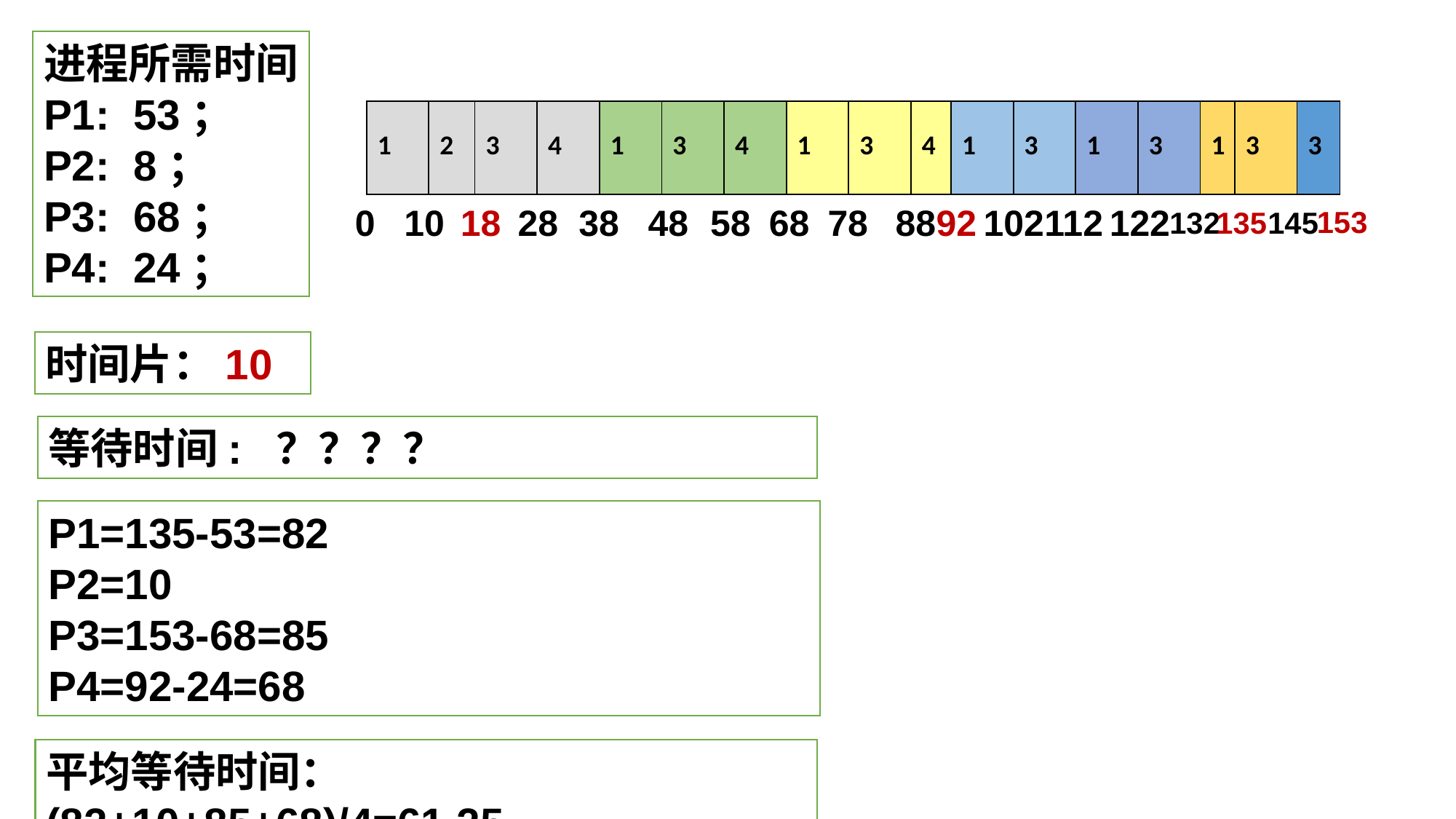

进程所需时间
P1:  53；
P2:  8；
P3:  68；
P4:  24；
| 1 | 2 | 3 | 4 | 1 | 3 | 4 | 1 | 3 | 4 | 1 | 3 | 1 | 3 | 1 | 3 | 3 |
| --- | --- | --- | --- | --- | --- | --- | --- | --- | --- | --- | --- | --- | --- | --- | --- | --- |
102
0
10
18
28
38
48
58
68
78
88
92
112
122
153
132
135
145
时间片：10
等待时间:  ？？？？
P1=135-53=82
P2=10
P3=153-68=85
P4=92-24=68
平均等待时间： (82+10+85+68)/4=61.25